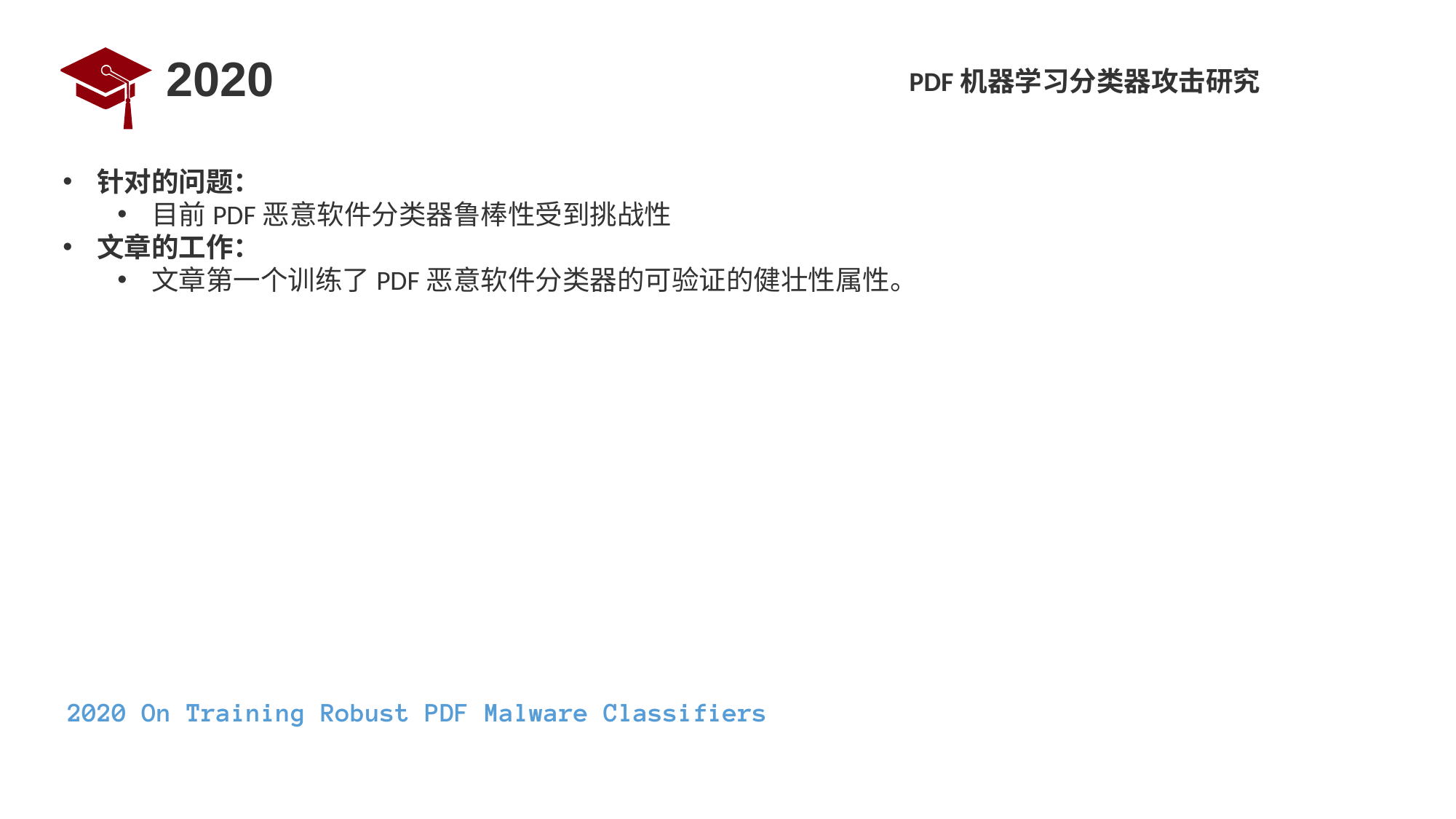

# 2020
PDF机器学习分类器攻击研究
针对的问题：
目前PDF恶意软件分类器鲁棒性受到挑战性
文章的工作：
文章第一个训练了PDF恶意软件分类器的可验证的健壮性属性。
2020 On Training Robust PDF Malware Classifiers